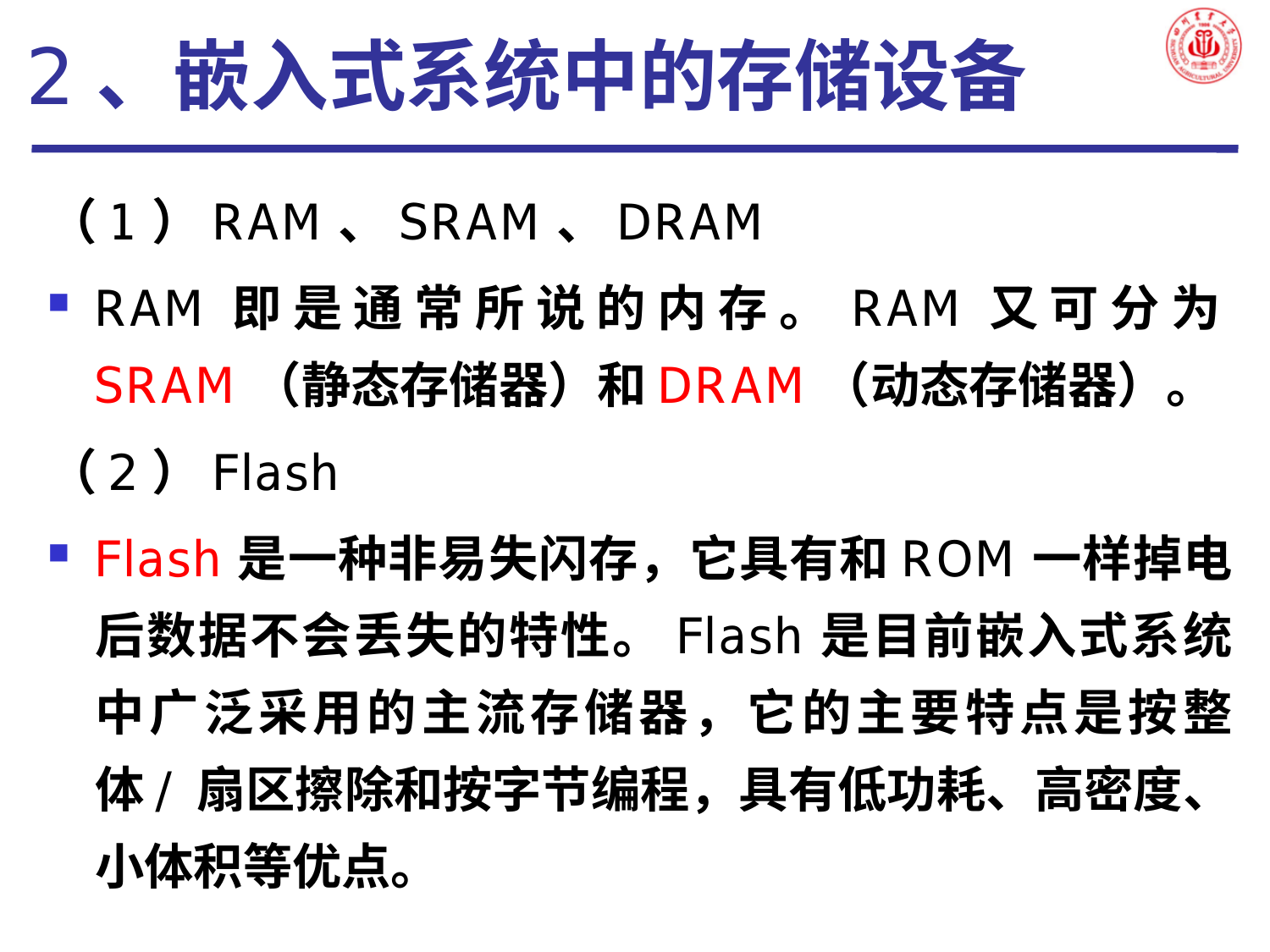

# 2、嵌入式系统中的存储设备
（1）RAM、SRAM、DRAM
RAM即是通常所说的内存。RAM又可分为SRAM（静态存储器）和DRAM（动态存储器）。
（2）Flash
Flash是一种非易失闪存，它具有和ROM一样掉电后数据不会丢失的特性。Flash是目前嵌入式系统中广泛采用的主流存储器，它的主要特点是按整体/扇区擦除和按字节编程，具有低功耗、高密度、小体积等优点。